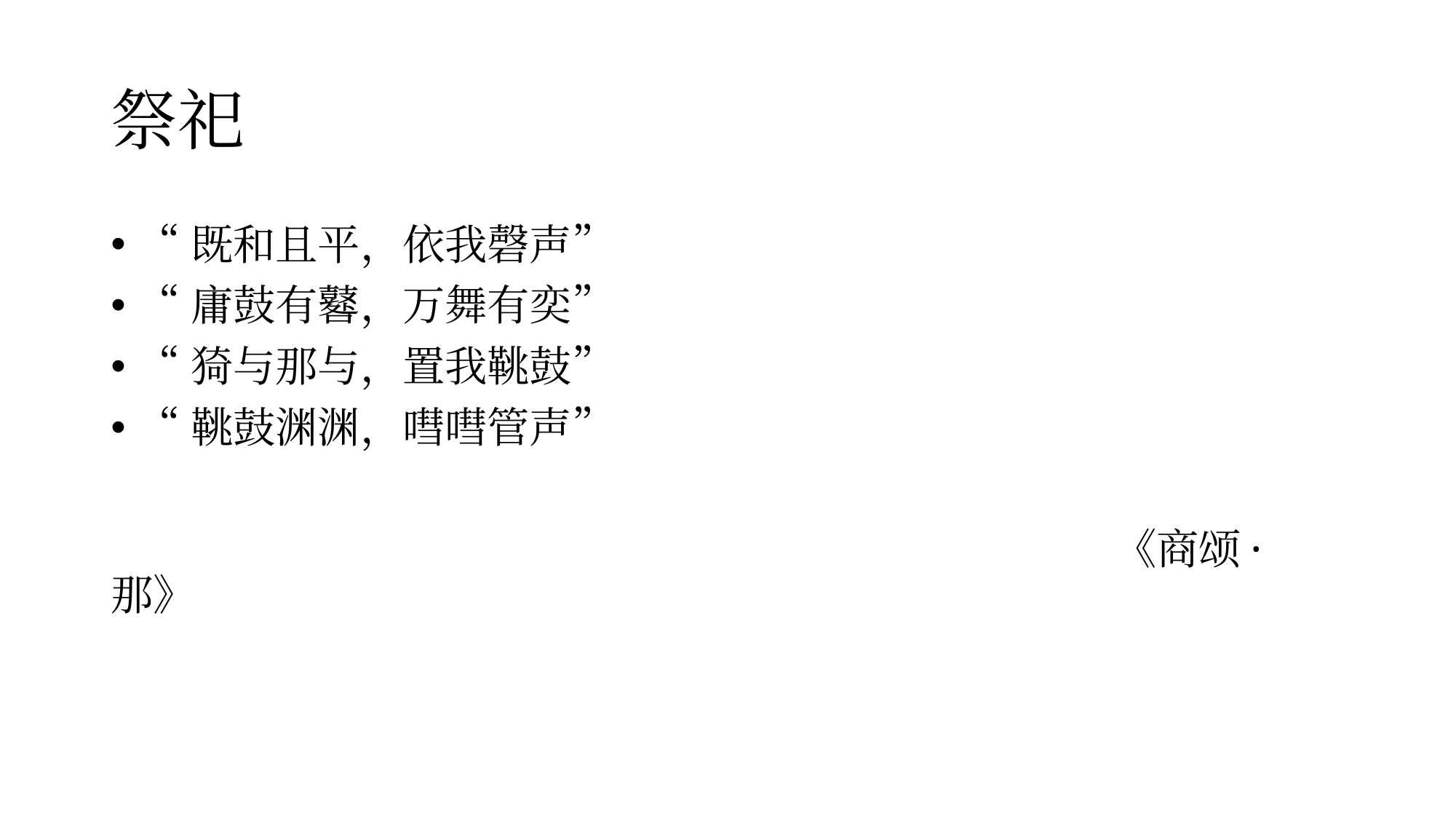

# 祭祀
“既和且平，依我磬声”
“庸鼓有鼛，万舞有奕”
“猗与那与，置我鞉鼓”
“鞉鼓渊渊，嘒嘒管声”

									 《商颂·那》